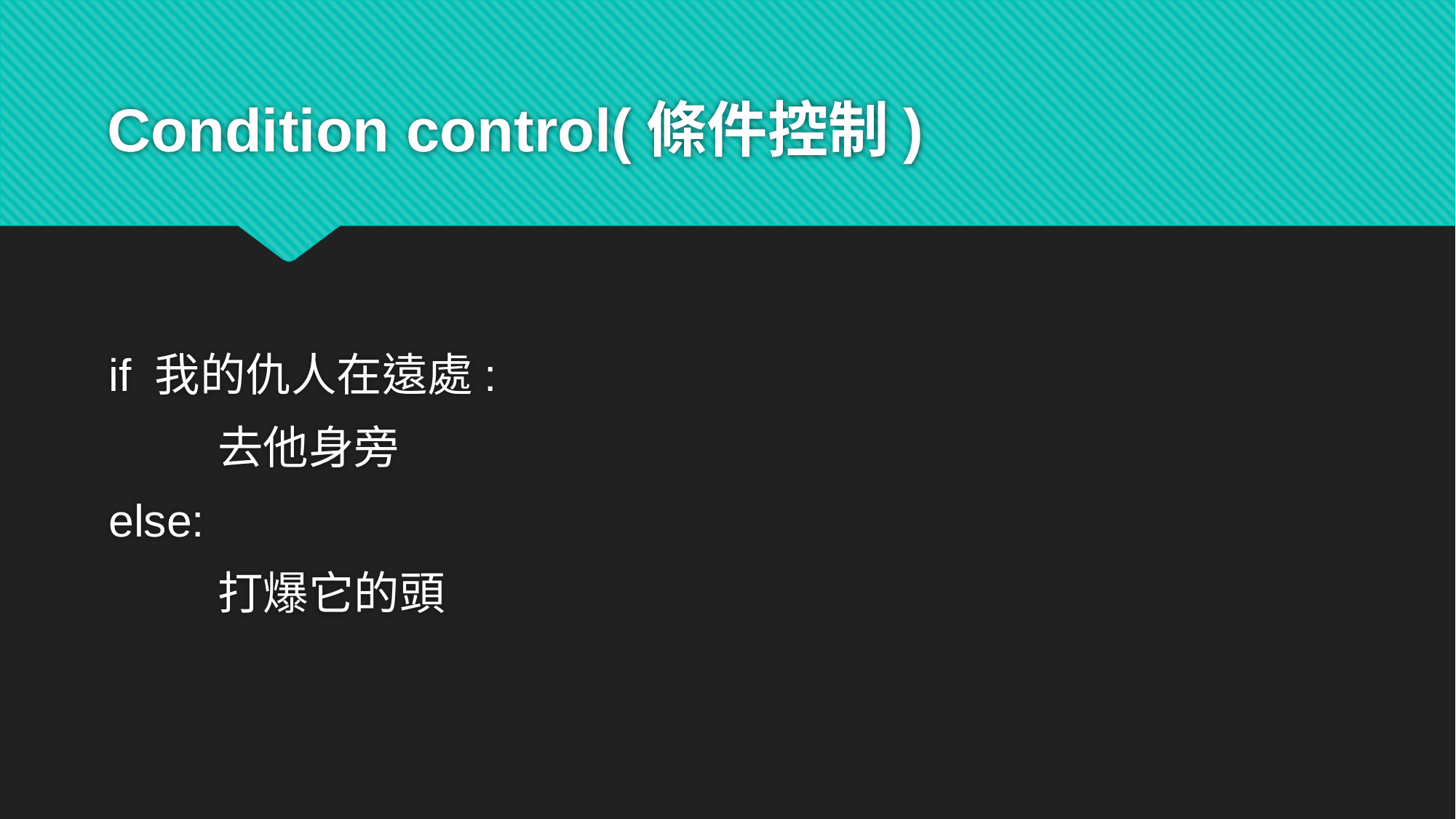

# Condition control(條件控制)
if 我的仇人在遠處:
	去他身旁
else:
	打爆它的頭